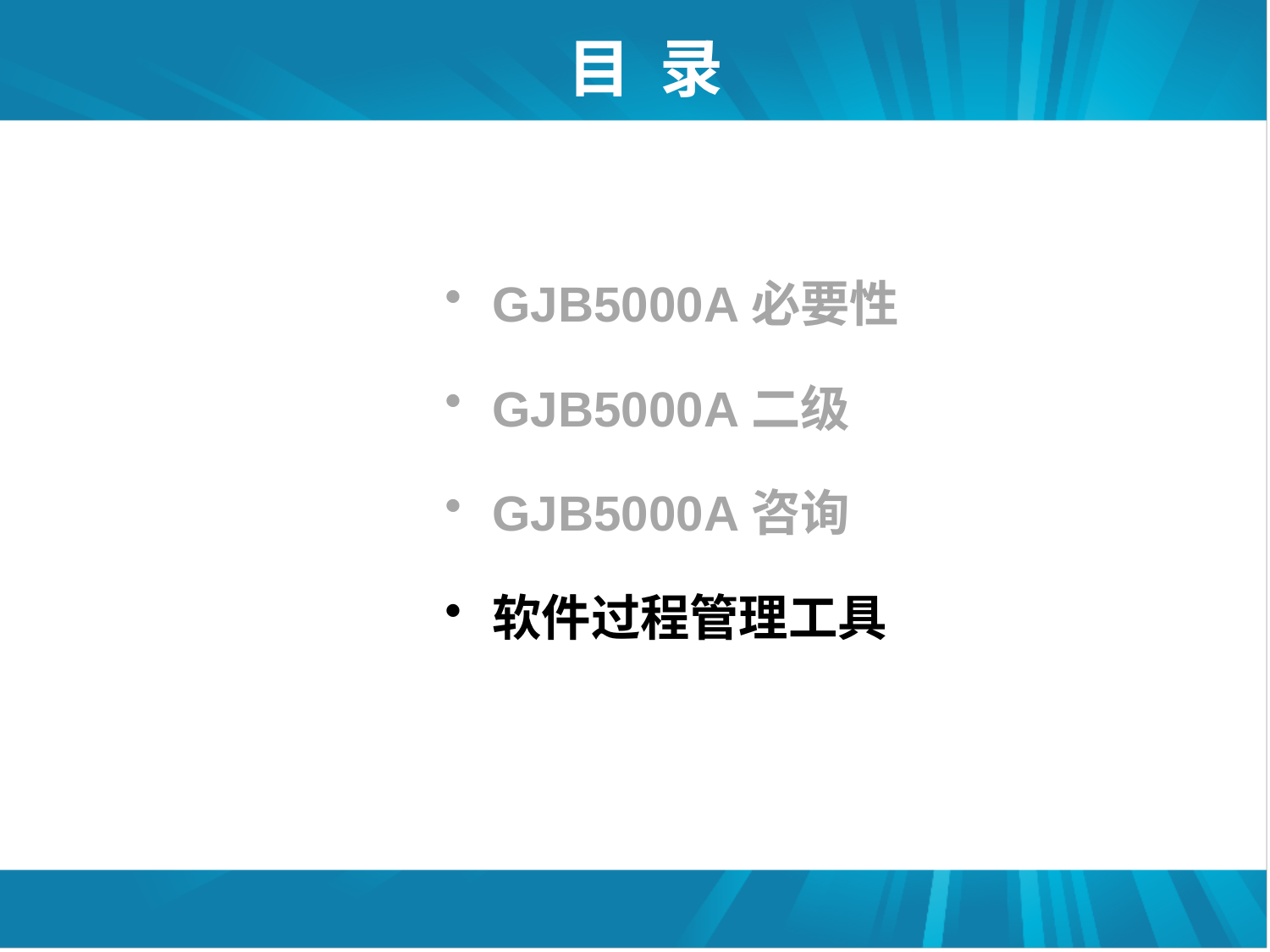

# 目  录

GJB5000A必要性
GJB5000A二级
GJB5000A咨询
软件过程管理工具